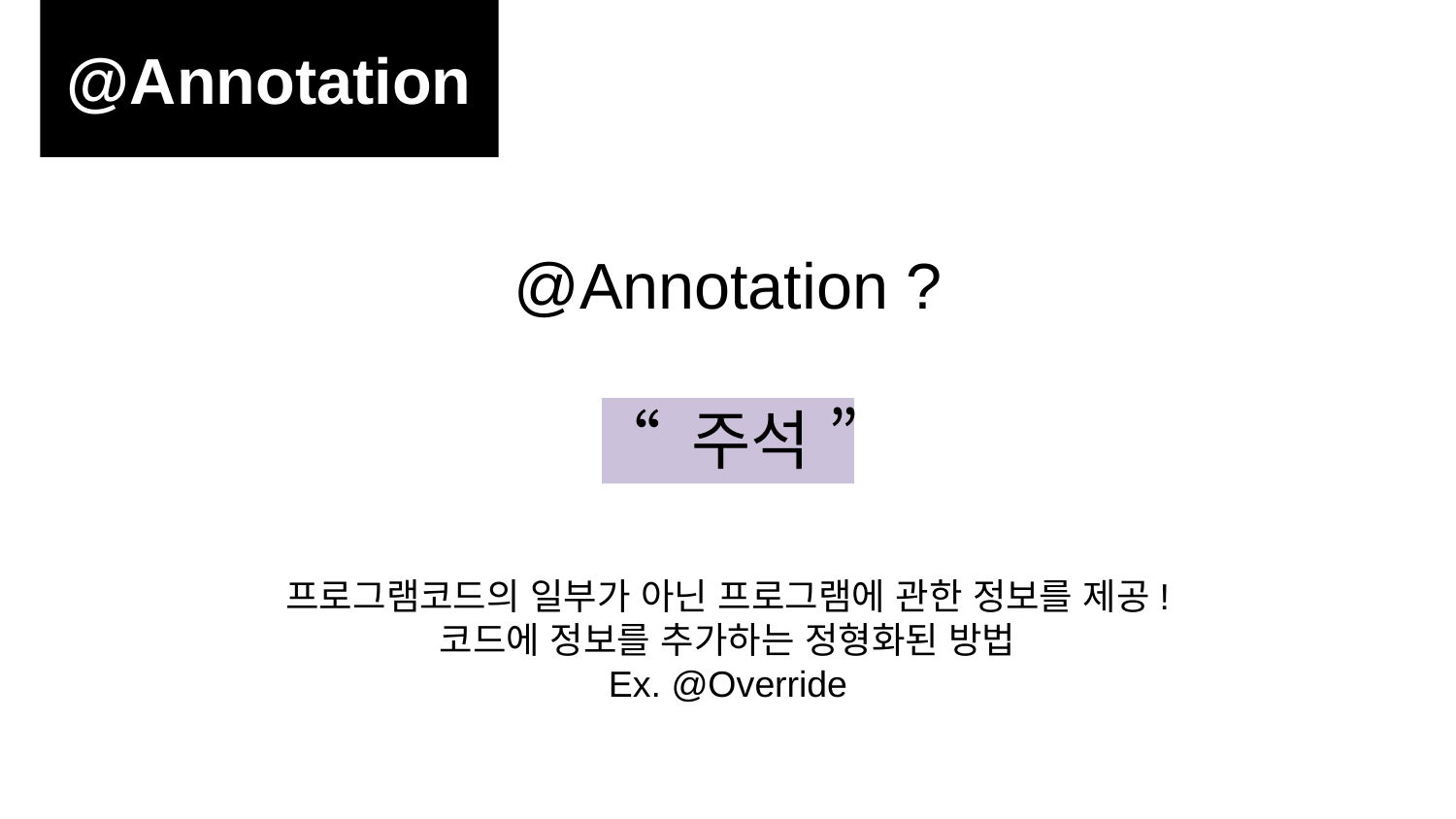

@Annotation
@Annotation ?

“ 주석 ”

프로그램코드의 일부가 아닌 프로그램에 관한 정보를 제공!
코드에 정보를 추가하는 정형화된 방법
Ex. @Override